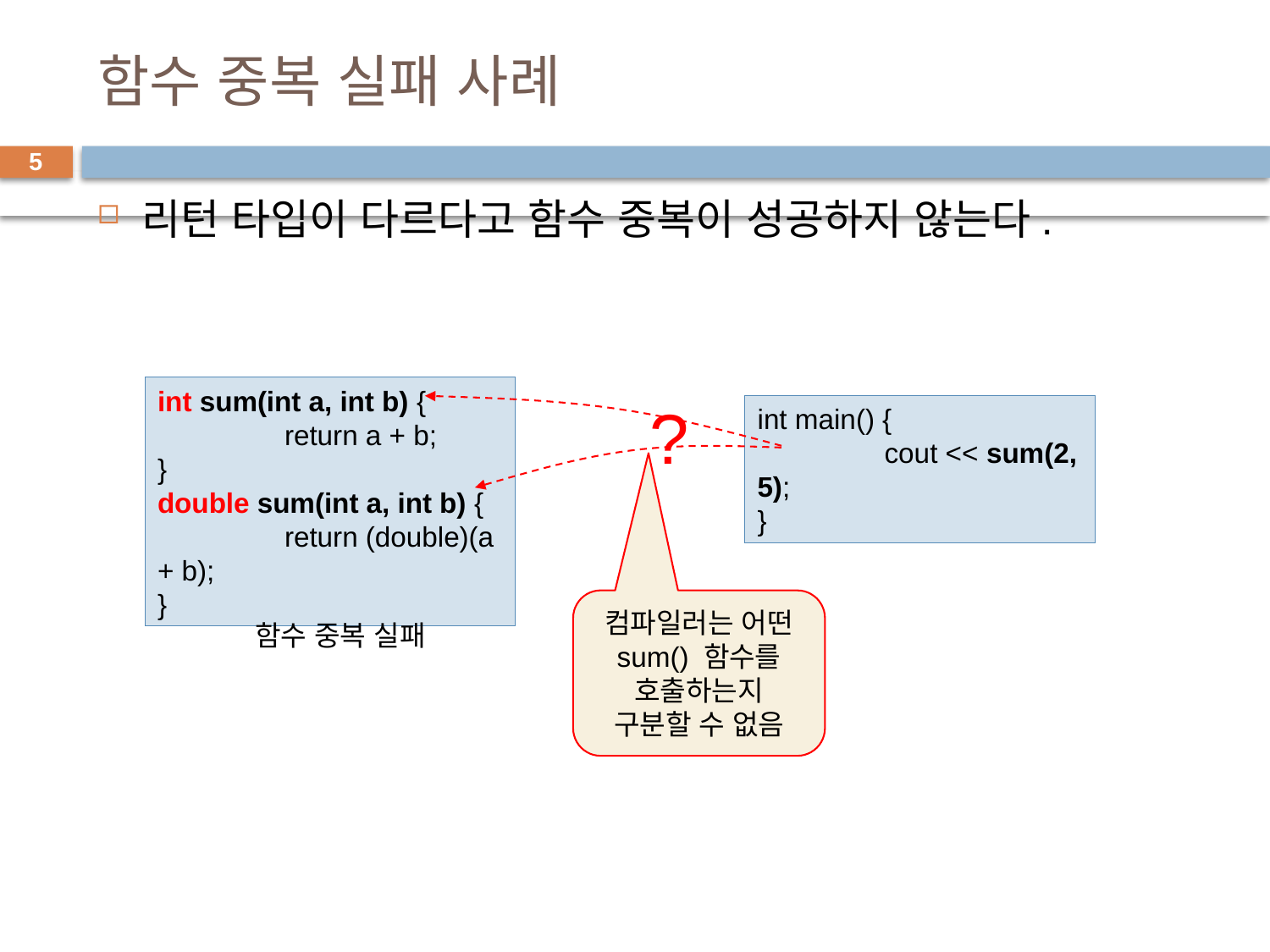

# 함수 중복 실패 사례
5
리턴 타입이 다르다고 함수 중복이 성공하지 않는다.
int sum(int a, int b) {
	return a + b;
}
double sum(int a, int b) {
	return (double)(a + b);
}
?
int main() {
	cout << sum(2, 5);
}

컴파일러는 어떤 sum() 함수를 호출하는지 구분할 수 없음
함수 중복 실패